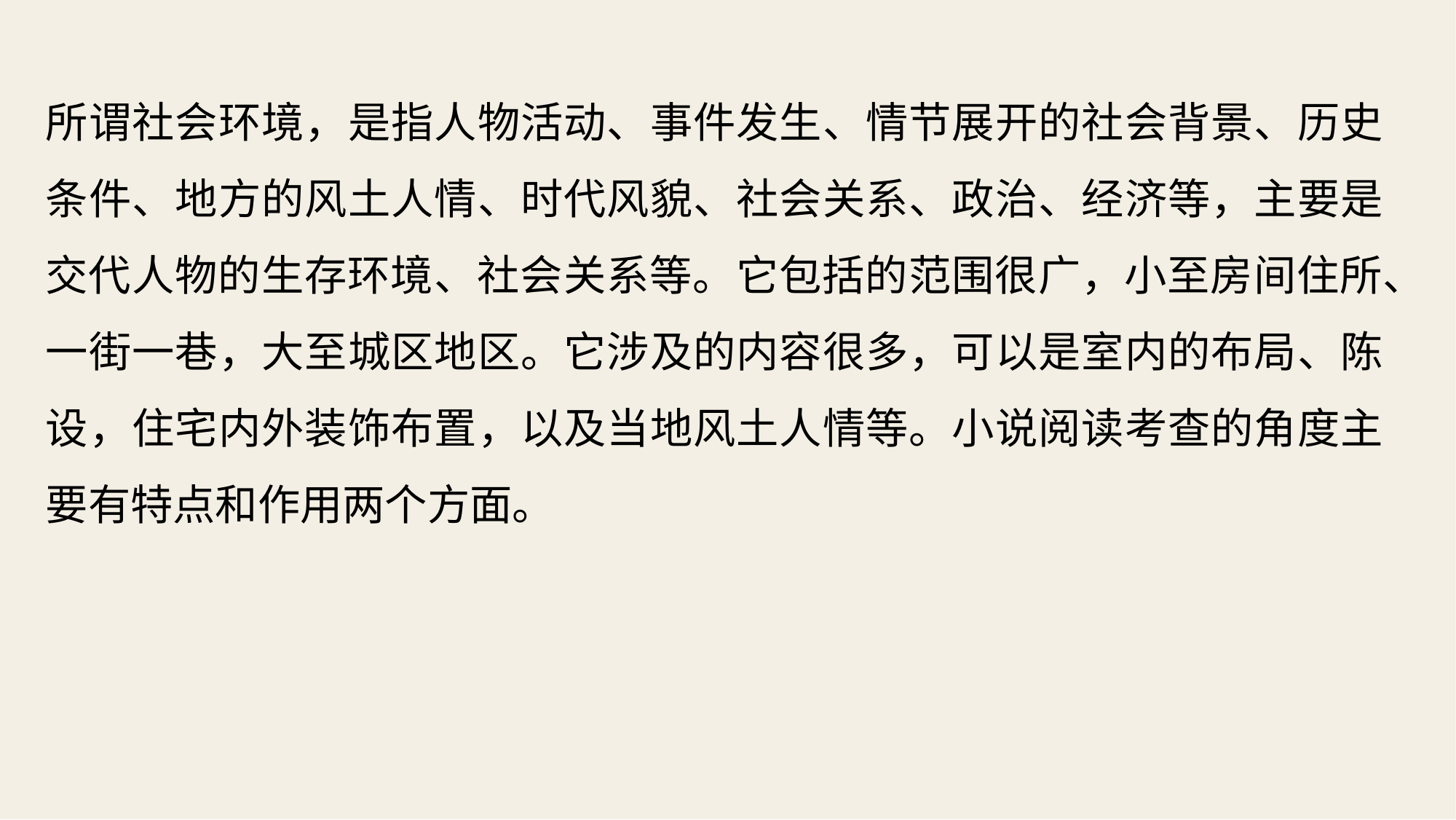

所谓社会环境，是指人物活动、事件发生、情节展开的社会背景、历史条件、地方的风土人情、时代风貌、社会关系、政治、经济等，主要是交代人物的生存环境、社会关系等。它包括的范围很广，小至房间住所、一街一巷，大至城区地区。它涉及的内容很多，可以是室内的布局、陈设，住宅内外装饰布置，以及当地风土人情等。小说阅读考查的角度主要有特点和作用两个方面。